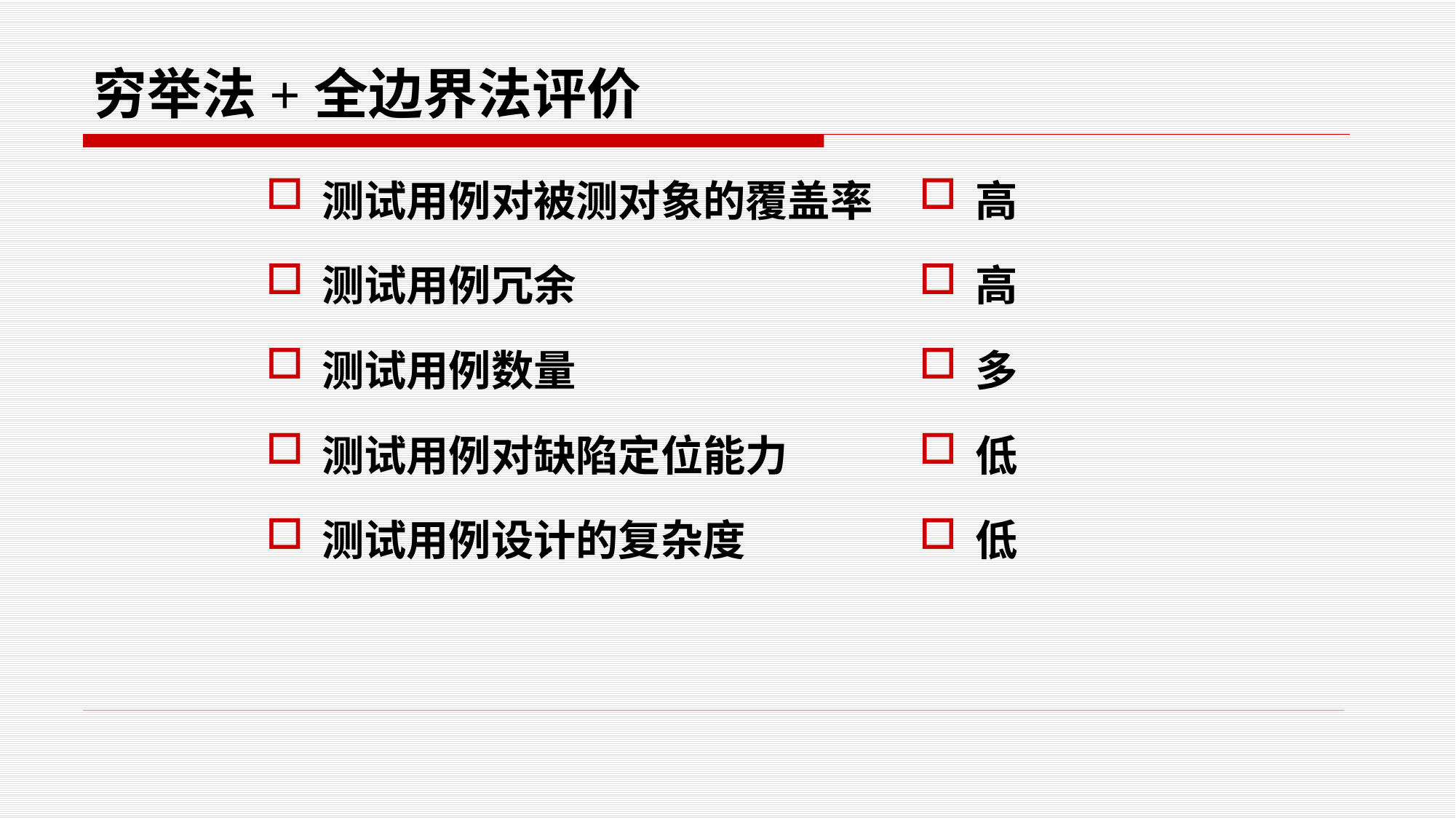

# 穷举法+全边界法评价
测试用例对被测对象的覆盖率
测试用例冗余
测试用例数量
测试用例对缺陷定位能力
测试用例设计的复杂度
高
高
多
低
低